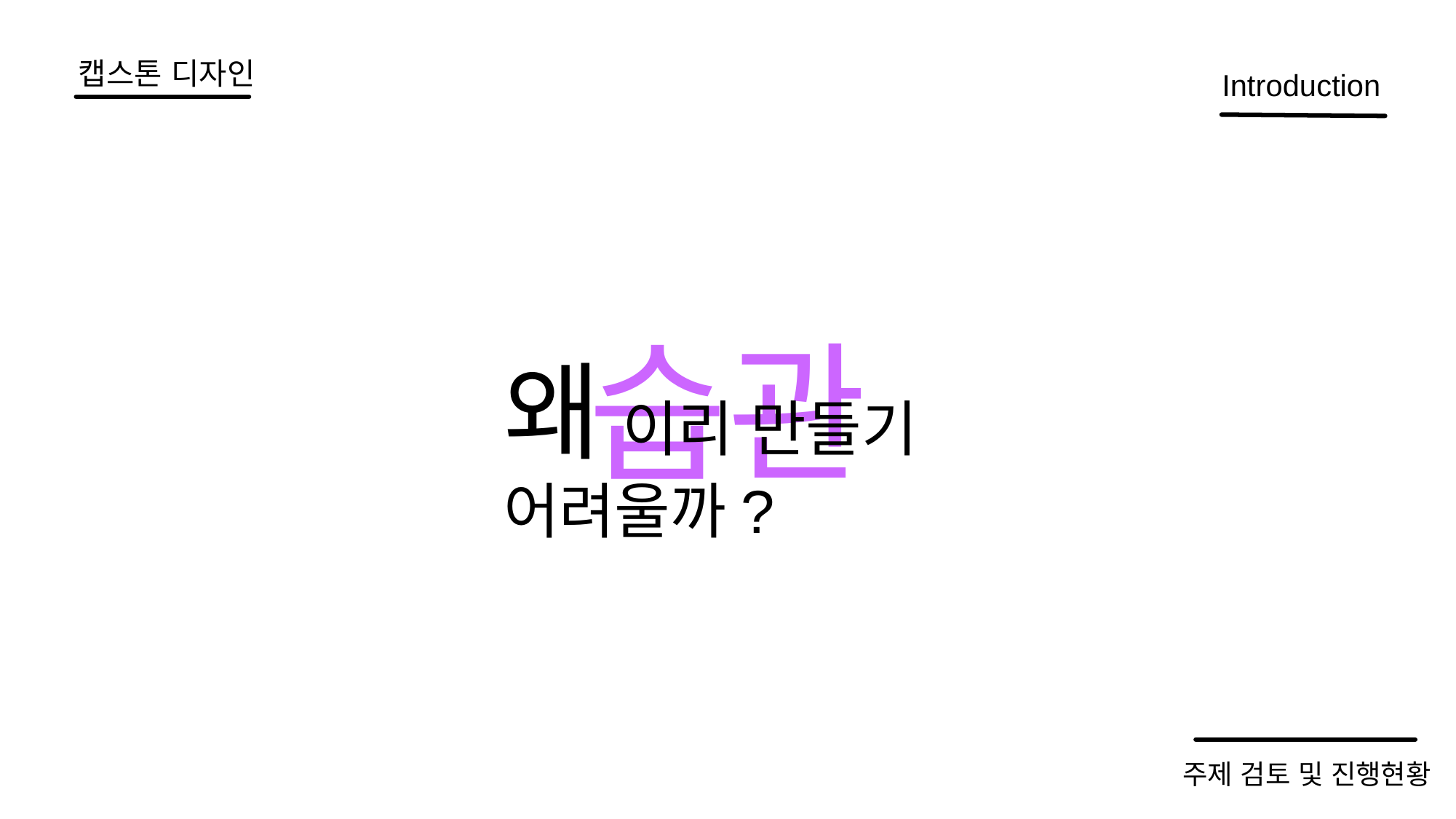

# 캡스톤 디자인
Introduction
습관
왜 이리 만들기 어려울까?
주제 검토 및 진행현황